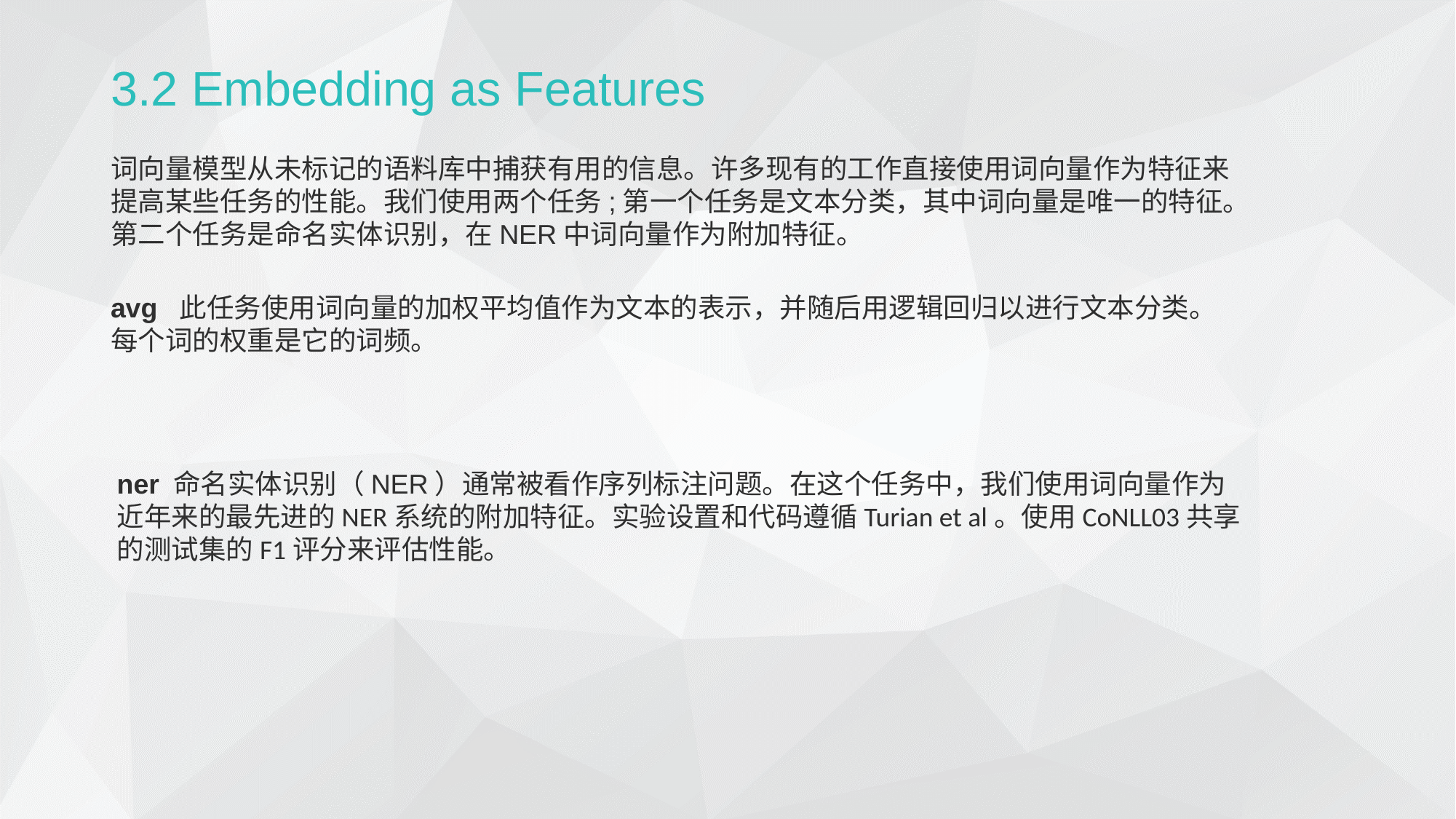

3.2 Embedding as Features
词向量模型从未标记的语料库中捕获有用的信息。许多现有的工作直接使用词向量作为特征来提高某些任务的性能。我们使用两个任务;第一个任务是文本分类，其中词向量是唯一的特征。第二个任务是命名实体识别，在NER中词向量作为附加特征。
avg  此任务使用词向量的加权平均值作为文本的表示，并随后用逻辑回归以进行文本分类。每个词的权重是它的词频。
ner 命名实体识别（NER）通常被看作序列标注问题。在这个任务中，我们使用词向量作为近年来的最先进的NER系统的附加特征。实验设置和代码遵循Turian et al。使用CoNLL03共享的测试集的F1评分来评估性能。